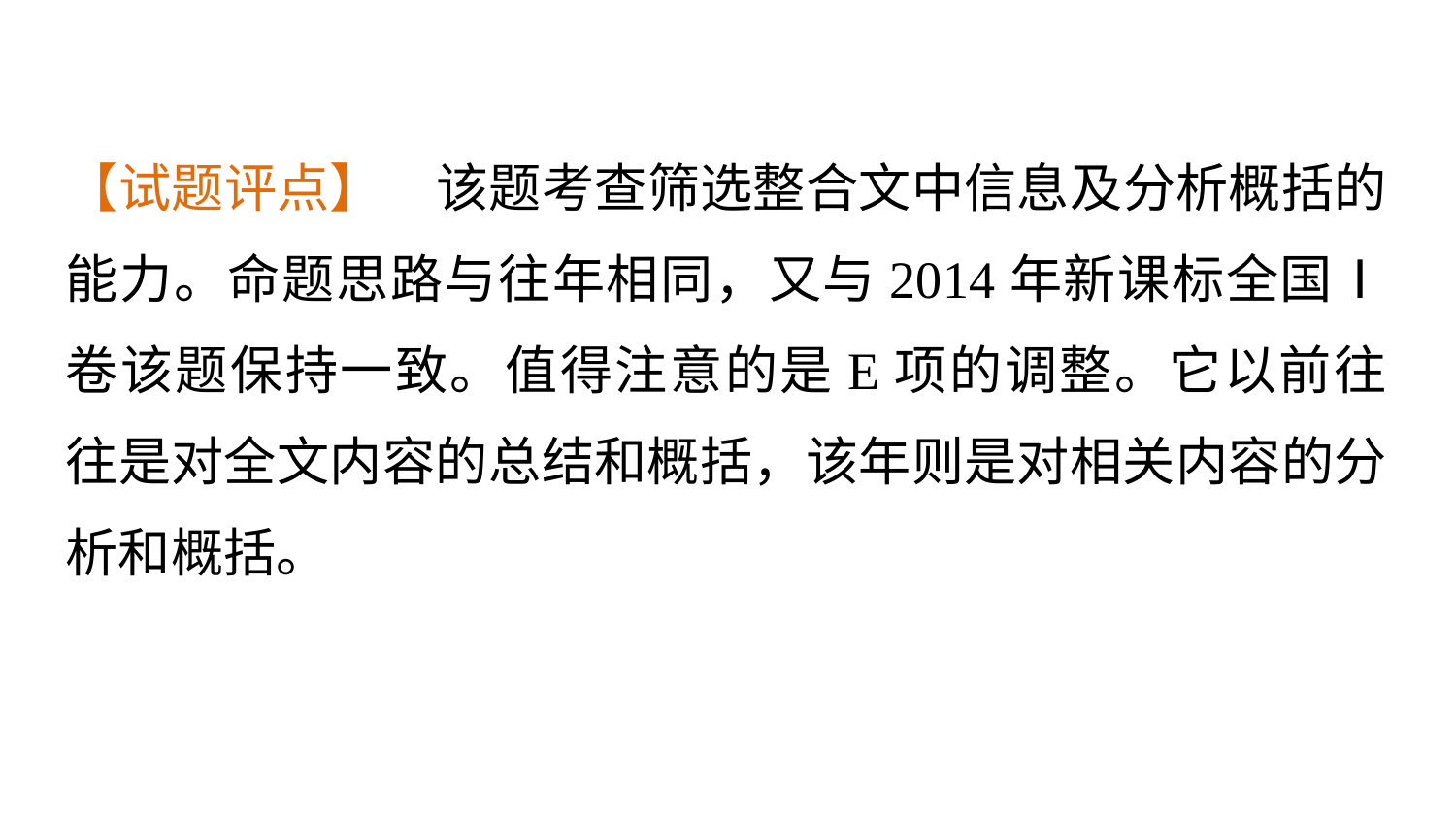

【试题评点】　该题考查筛选整合文中信息及分析概括的能力。命题思路与往年相同，又与2014年新课标全国Ⅰ卷该题保持一致。值得注意的是E项的调整。它以前往往是对全文内容的总结和概括，该年则是对相关内容的分析和概括。